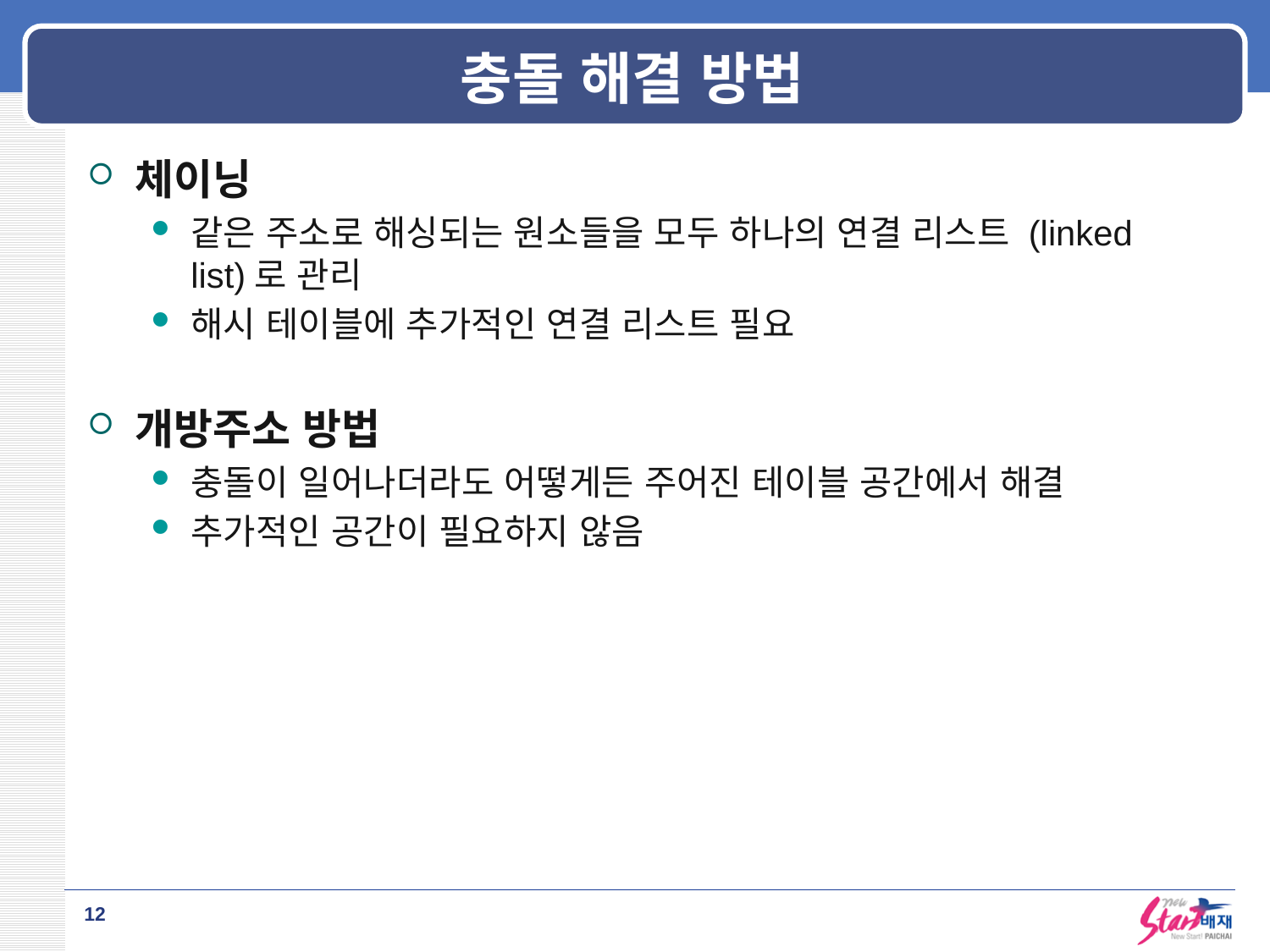

# 충돌 해결 방법
체이닝
같은 주소로 해싱되는 원소들을 모두 하나의 연결 리스트 (linked list)로 관리
해시 테이블에 추가적인 연결 리스트 필요

개방주소 방법
충돌이 일어나더라도 어떻게든 주어진 테이블 공간에서 해결
추가적인 공간이 필요하지 않음
12